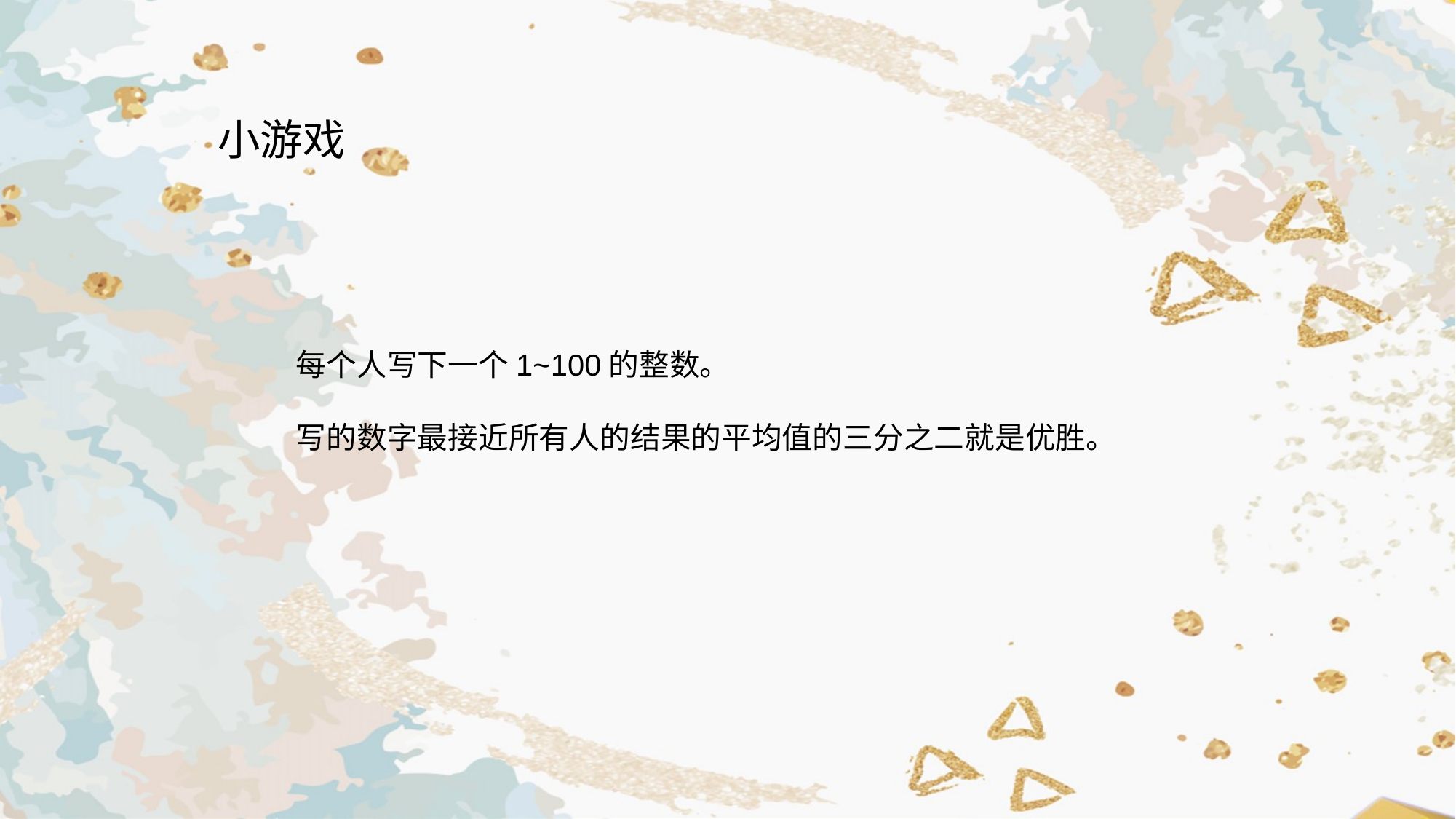

小游戏
每个人写下一个1~100的整数。

写的数字最接近所有人的结果的平均值的三分之二就是优胜。